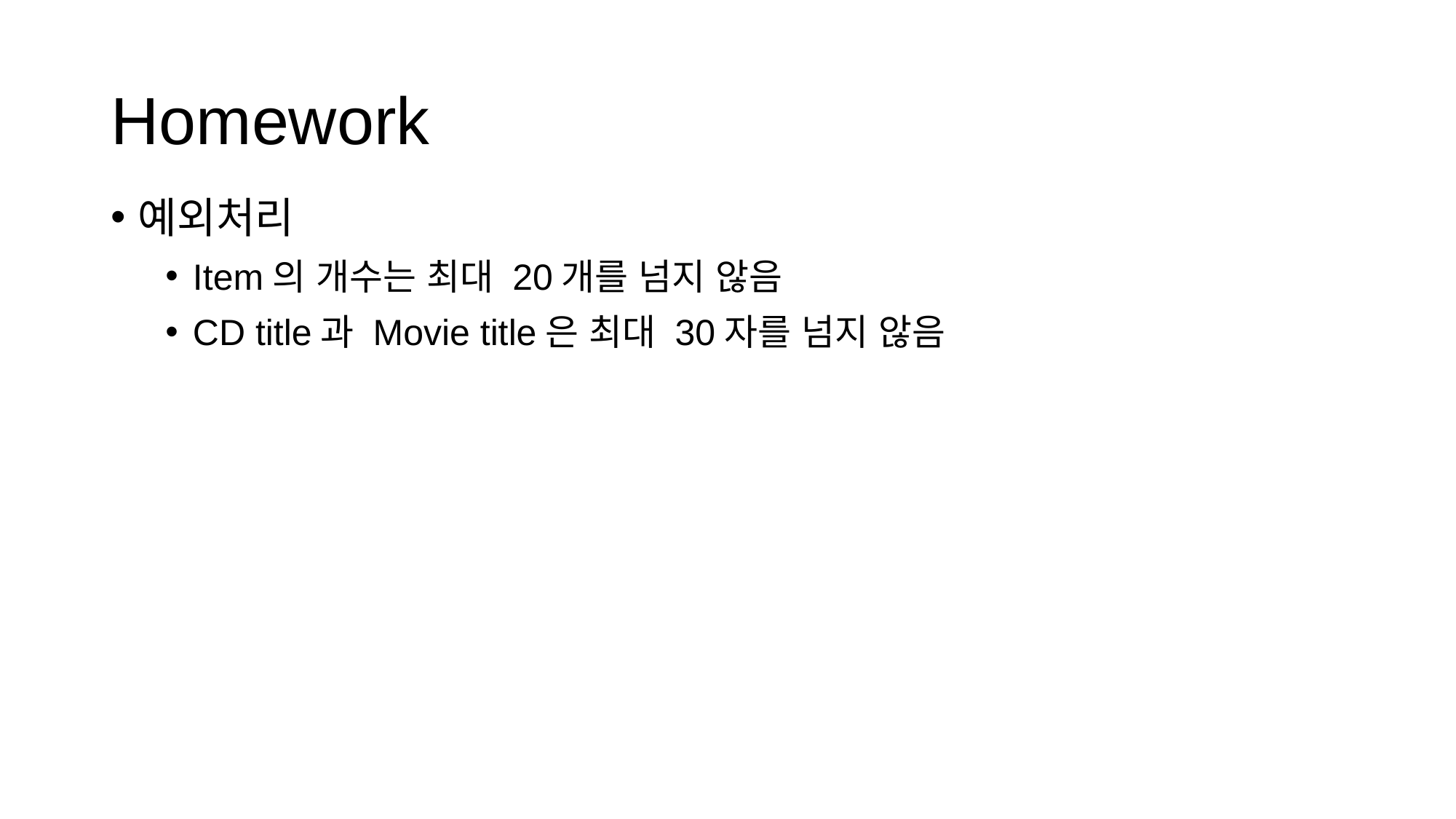

# Homework
예외처리
Item의 개수는 최대 20개를 넘지 않음
CD title과 Movie title은 최대 30자를 넘지 않음